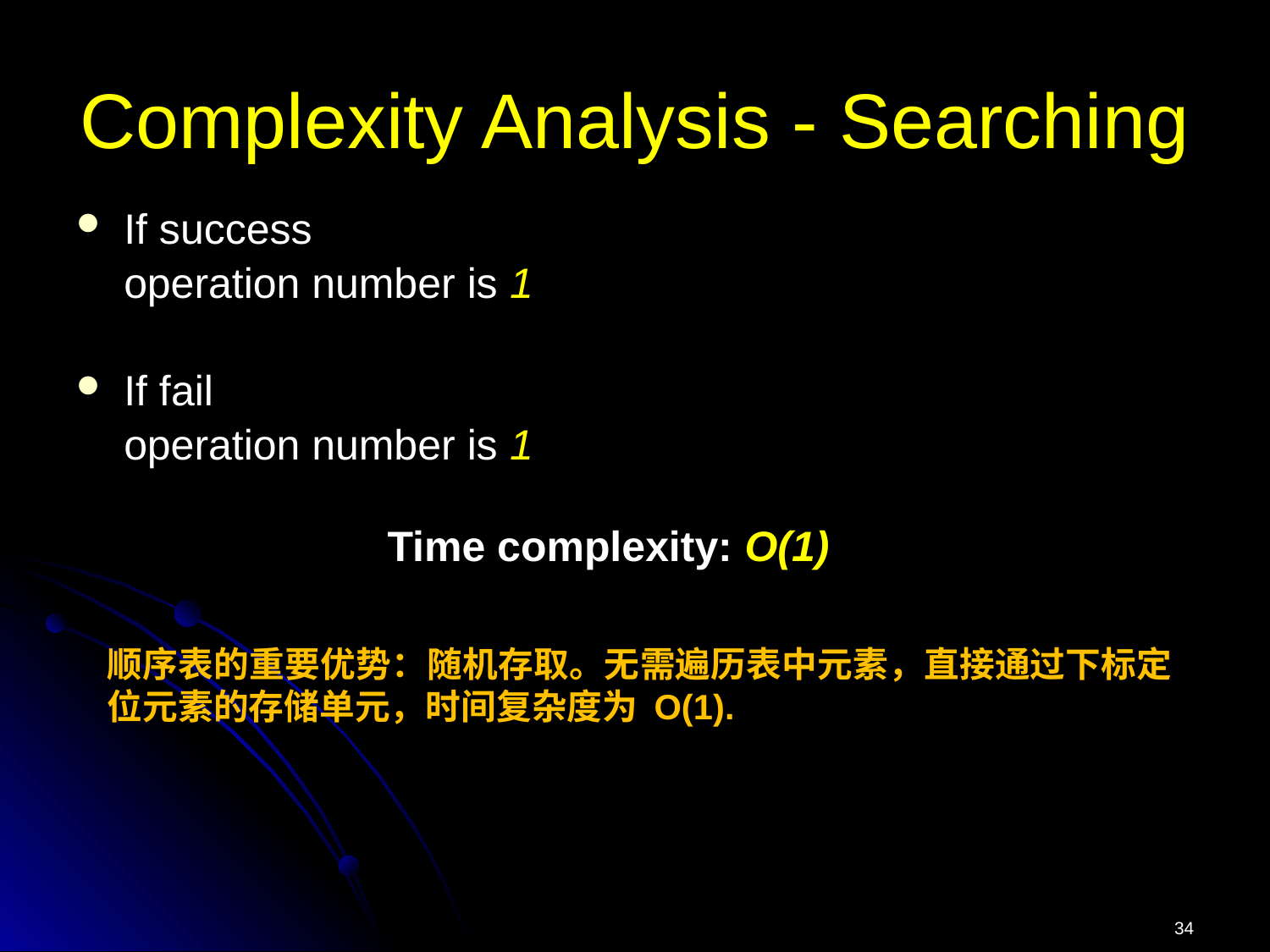

# Complexity Analysis - Searching
If success
	operation number is 1

If fail
	operation number is 1
Time complexity: O(1)
顺序表的重要优势：随机存取。无需遍历表中元素，直接通过下标定位元素的存储单元，时间复杂度为 O(1).

34